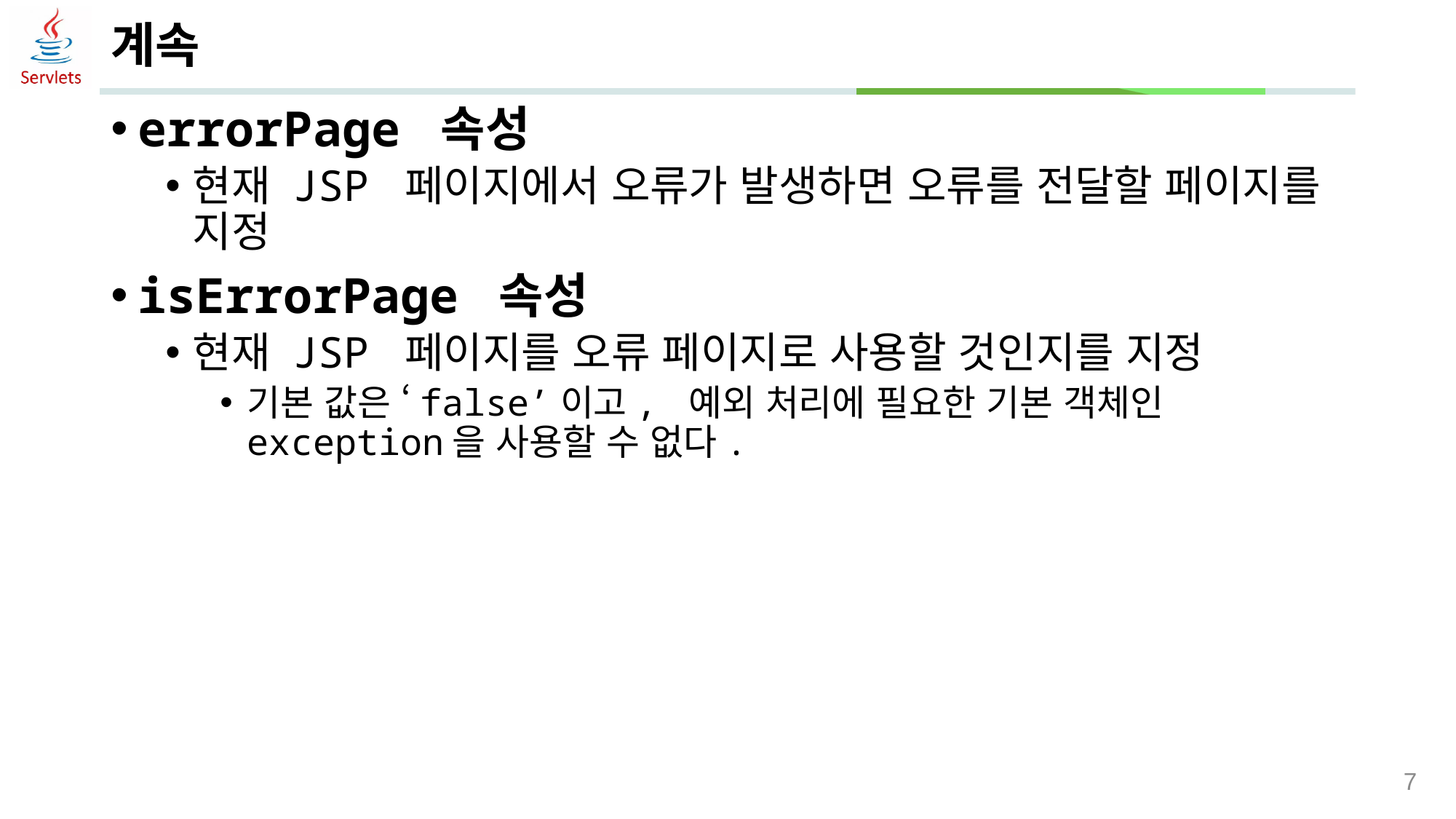

# 계속
errorPage 속성
현재 JSP 페이지에서 오류가 발생하면 오류를 전달할 페이지를 지정
isErrorPage 속성
현재 JSP 페이지를 오류 페이지로 사용할 것인지를 지정
기본 값은 ‘false’이고, 예외 처리에 필요한 기본 객체인 exception을 사용할 수 없다.

7